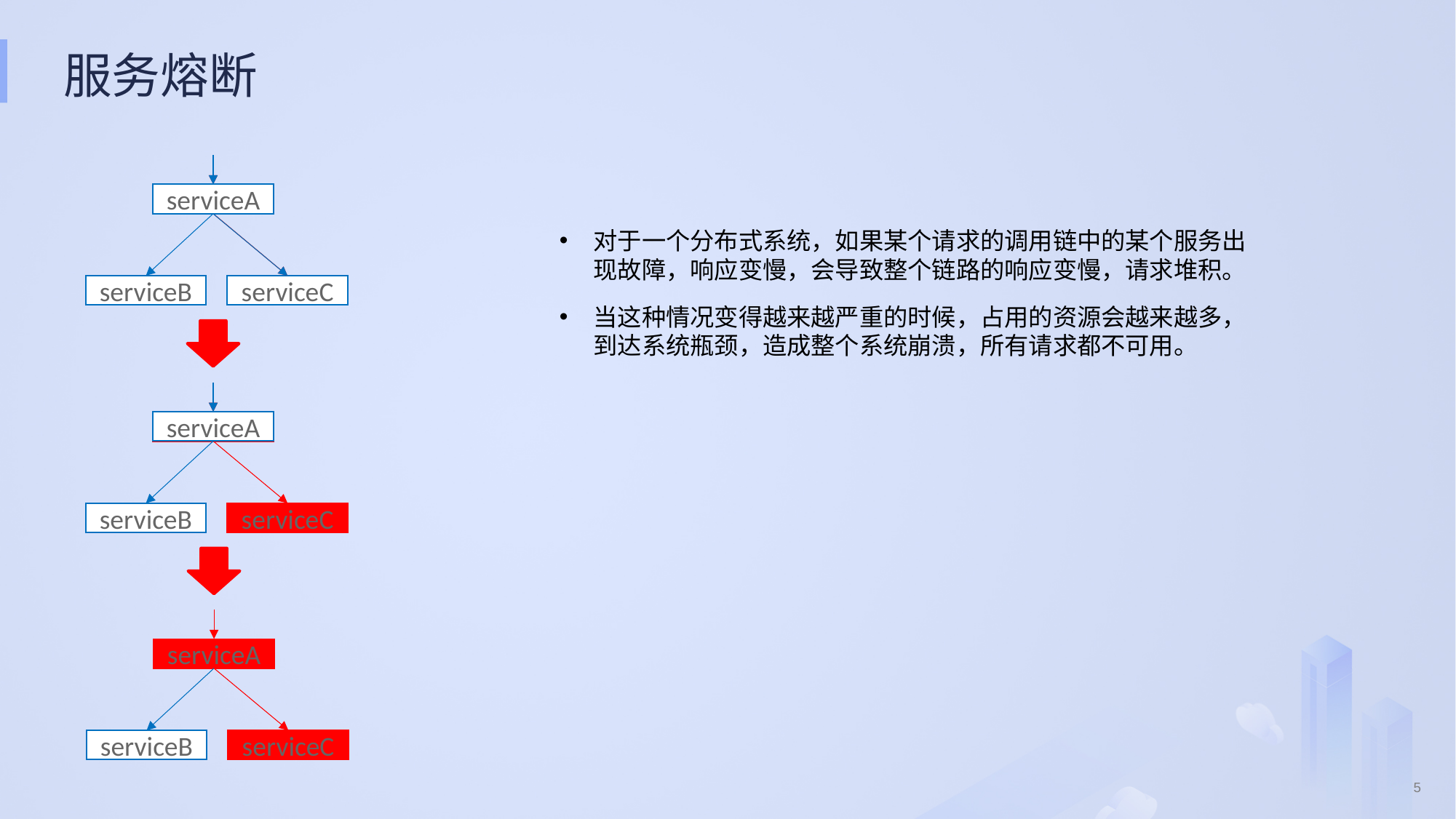

# 服务熔断
serviceA
serviceA
对于一个分布式系统，如果某个请求的调用链中的某个服务出现故障，响应变慢，会导致整个链路的响应变慢，请求堆积。
当这种情况变得越来越严重的时候，占用的资源会越来越多，到达系统瓶颈，造成整个系统崩溃，所有请求都不可用。
serviceB
serviceC
serviceC

serviceA
serviceA
serviceB
serviceC

serviceA
serviceB
serviceC